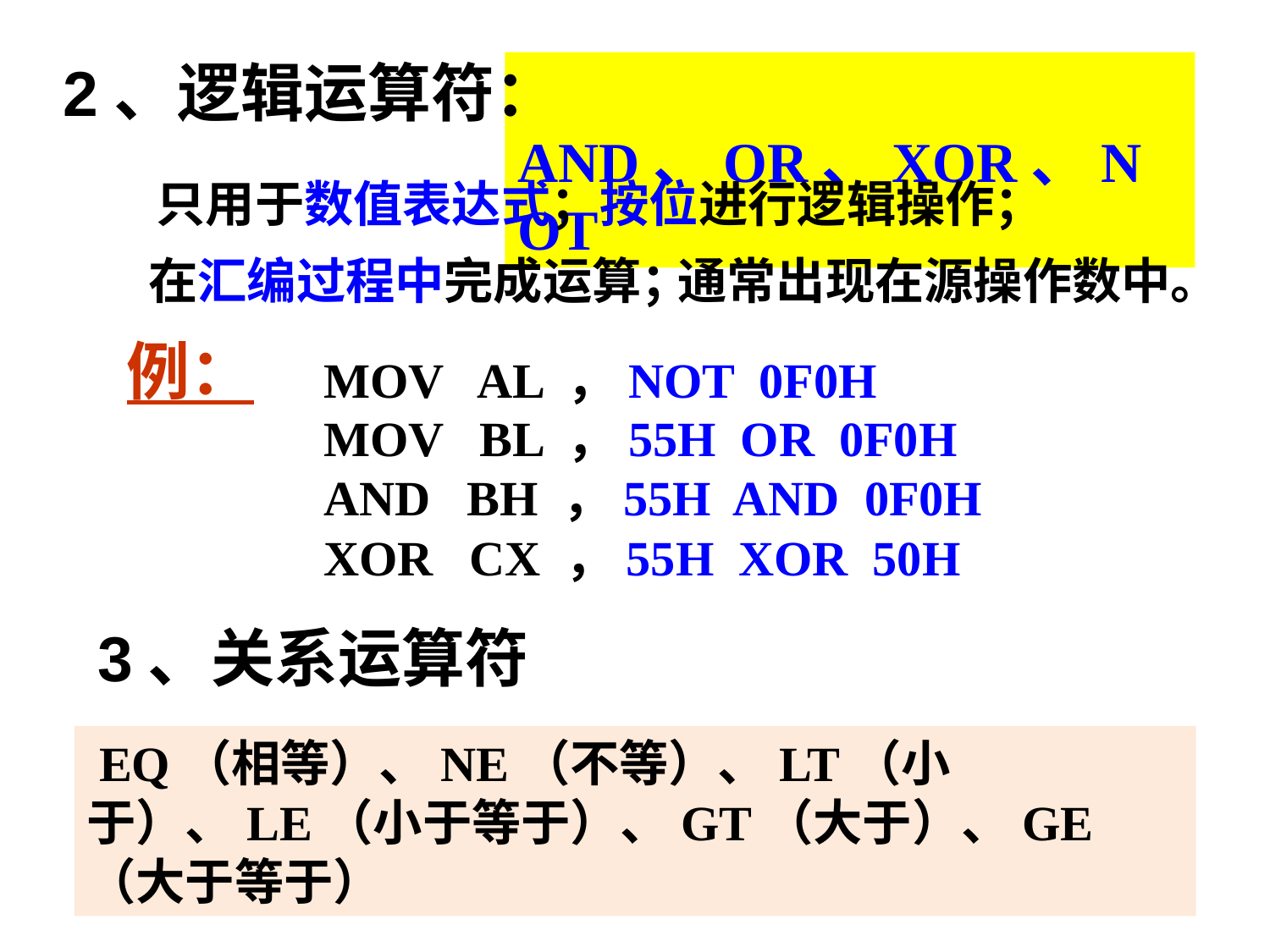

2、逻辑运算符：
 AND、OR、XOR、NOT
只用于数值表达式；按位进行逻辑操作；
在汇编过程中完成运算；
通常出现在源操作数中。
例：
MOV   AL ，NOT  0F0H
MOV   BL ，55H  OR  0F0H
AND   BH ，55H  AND  0F0H
XOR   CX ，55H  XOR  50H
3、关系运算符
 EQ（相等）、NE（不等）、LT（小于）、LE（小于等于）、GT（大于）、GE（大于等于）
29